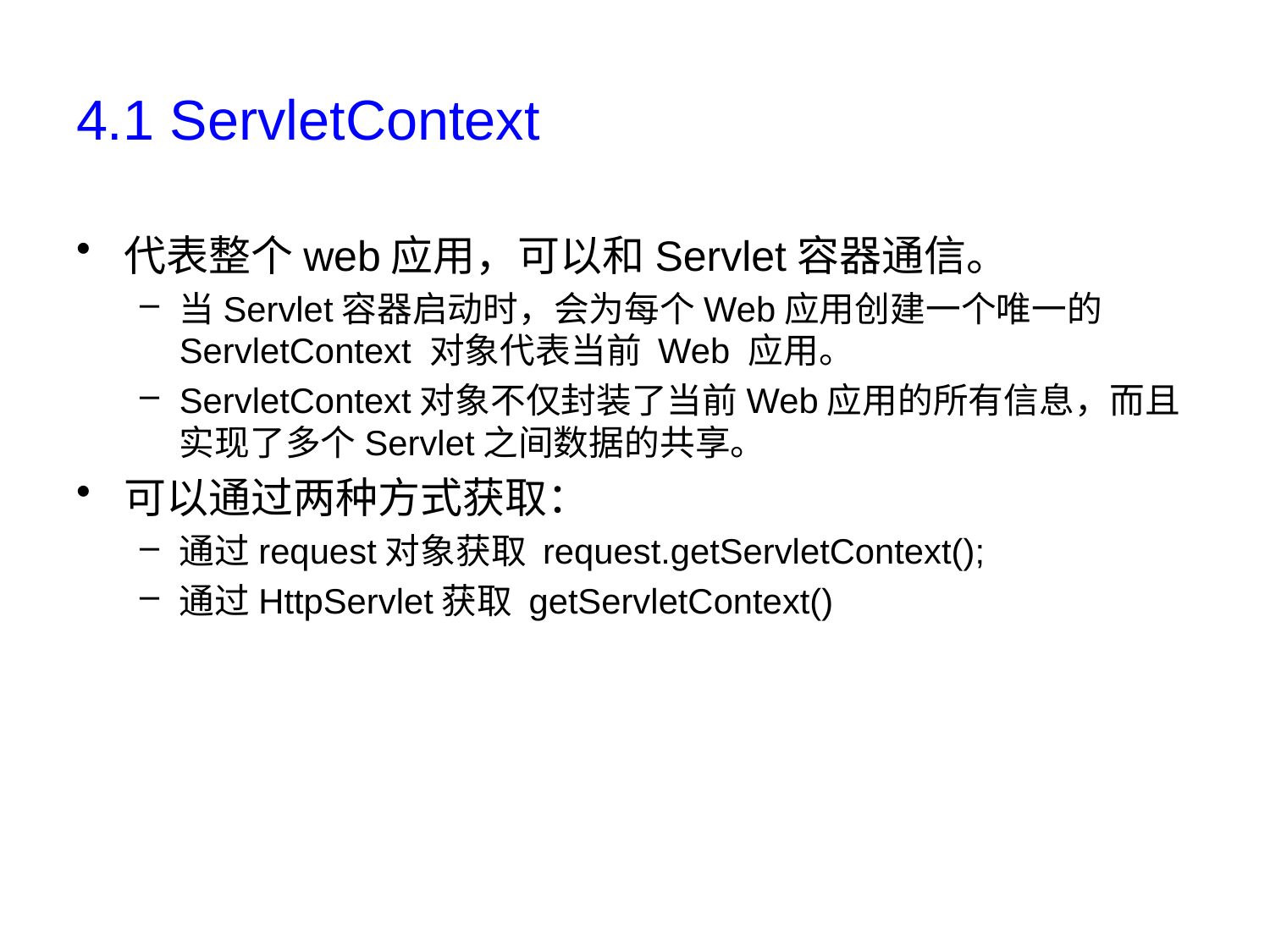

# 4.1 ServletContext
代表整个web应用，可以和Servlet容器通信。
当Servlet容器启动时，会为每个Web应用创建一个唯一的ServletContext 对象代表当前 Web 应用。
ServletContext对象不仅封装了当前Web应用的所有信息，而且实现了多个Servlet之间数据的共享。
可以通过两种方式获取：
通过request对象获取 request.getServletContext();
通过HttpServlet获取 getServletContext()